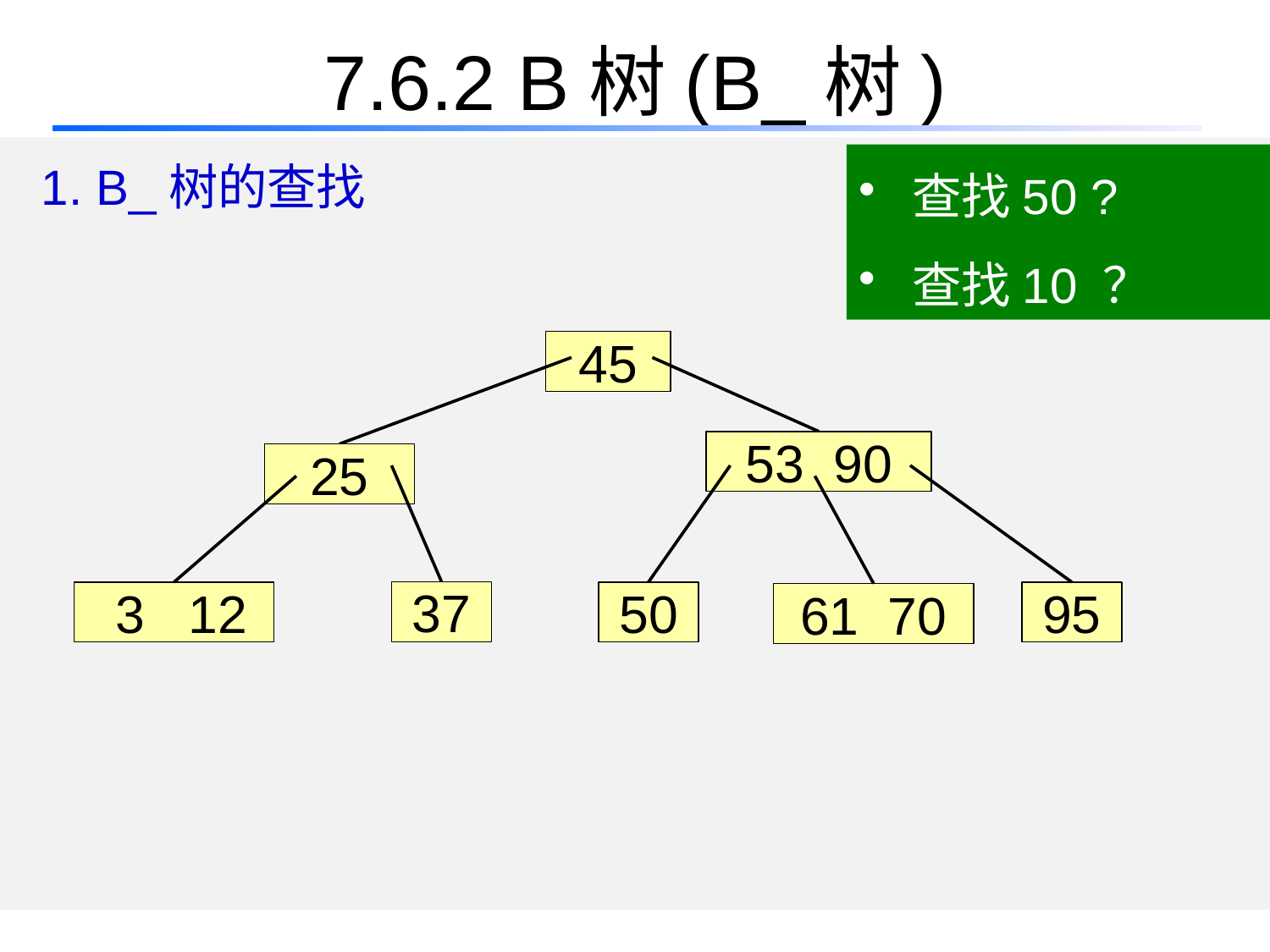

# 7.6.2 B树(B_树)

 1. B_树的查找
 查找50 ?
 查找10 ？
45
 53  90
25
37
50
95
 3   12
61  70